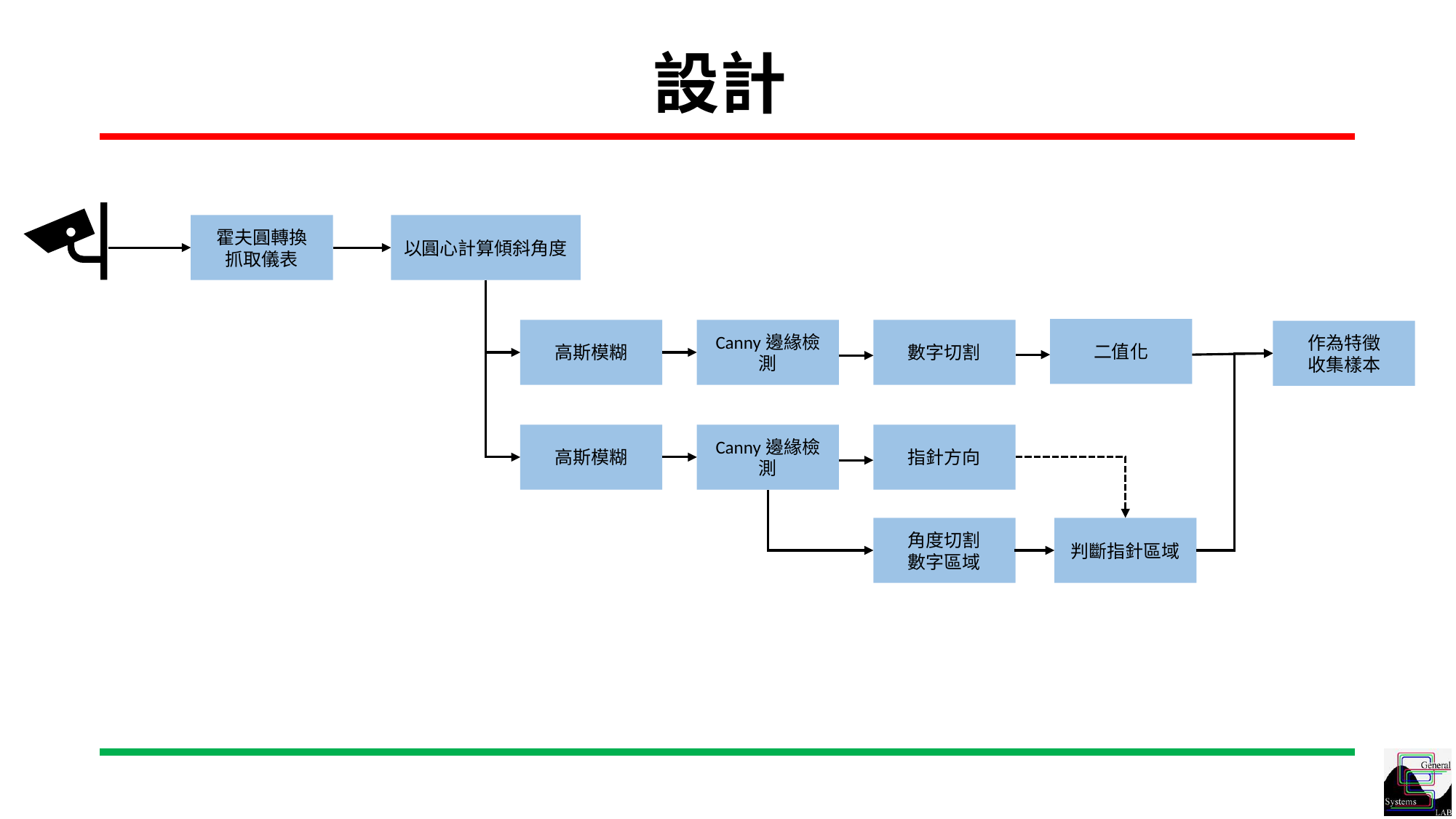

# 設計

霍夫圓轉換
抓取儀表
以圓心計算傾斜角度
二值化
數字切割
Canny邊緣檢測
高斯模糊
作為特徵
收集樣本
指針方向
Canny邊緣檢測
高斯模糊
判斷指針區域
角度切割
數字區域